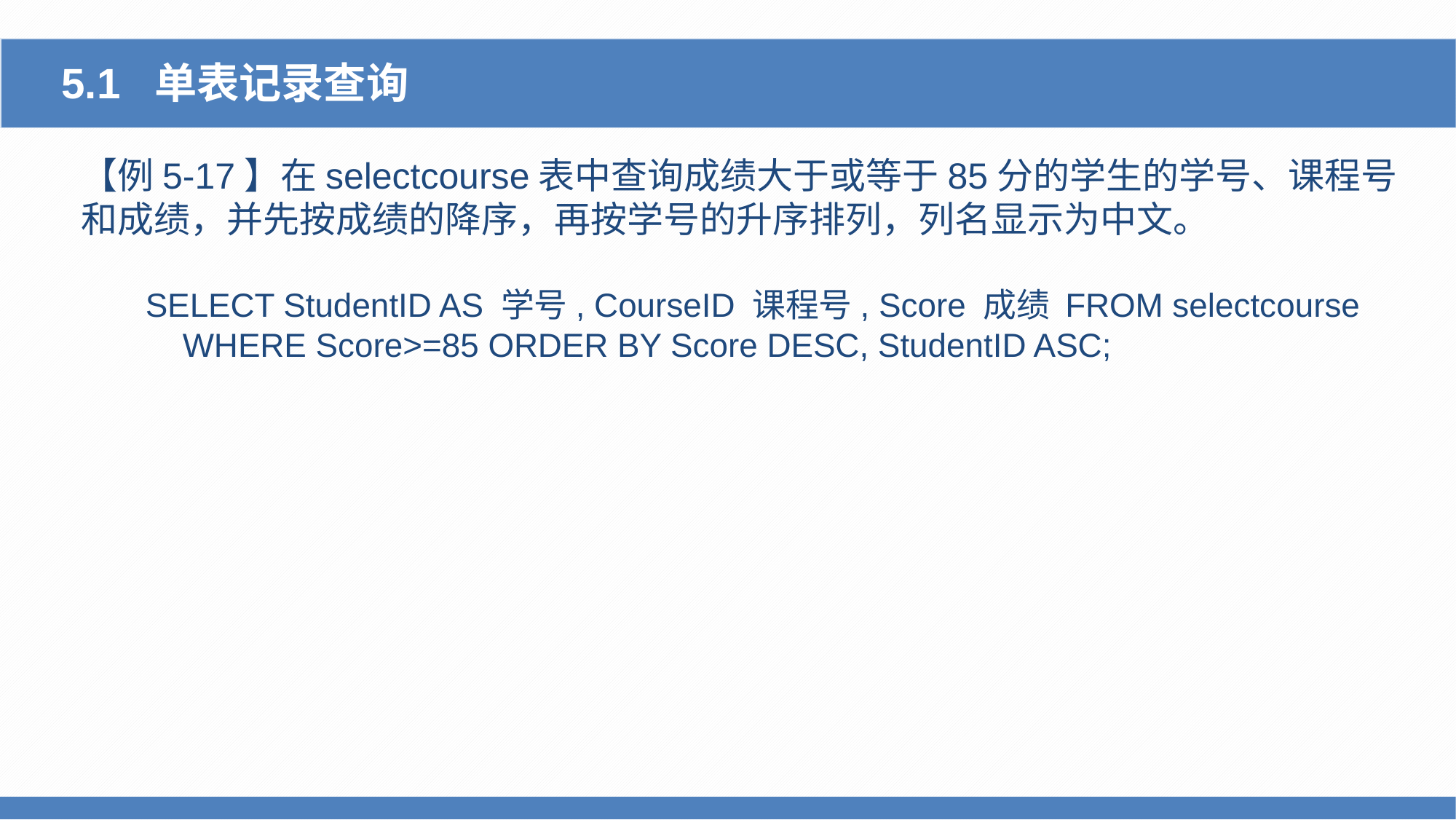

5.1  单表记录查询
【例5-17】在selectcourse表中查询成绩大于或等于85分的学生的学号、课程号和成绩，并先按成绩的降序，再按学号的升序排列，列名显示为中文。

SELECT StudentID AS 学号, CourseID 课程号, Score 成绩 FROM selectcourse
    WHERE Score>=85 ORDER BY Score DESC, StudentID ASC;